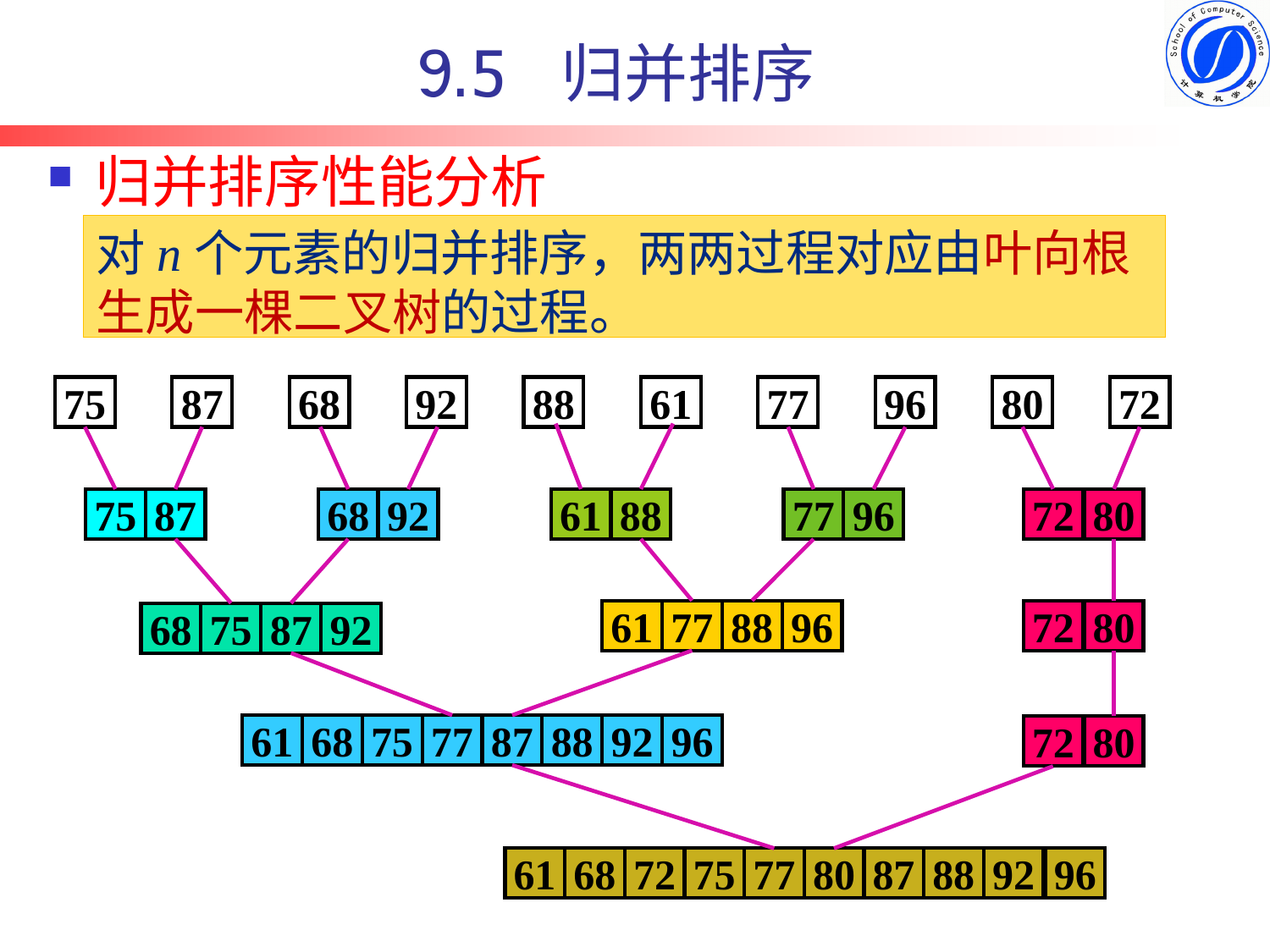

# 9.5  归并排序
归并排序性能分析
对n个元素的归并排序，两两过程对应由叶向根生成一棵二叉树的过程。
75
87
68
92
88
61
77
96
80
72
61
88
75
87
68
92
77
96
72
80
61
77
88
96
72
80
68
75
87
92
61
68
75
77
87
88
92
96
72
80
61
68
72
75
77
80
87
88
92
96